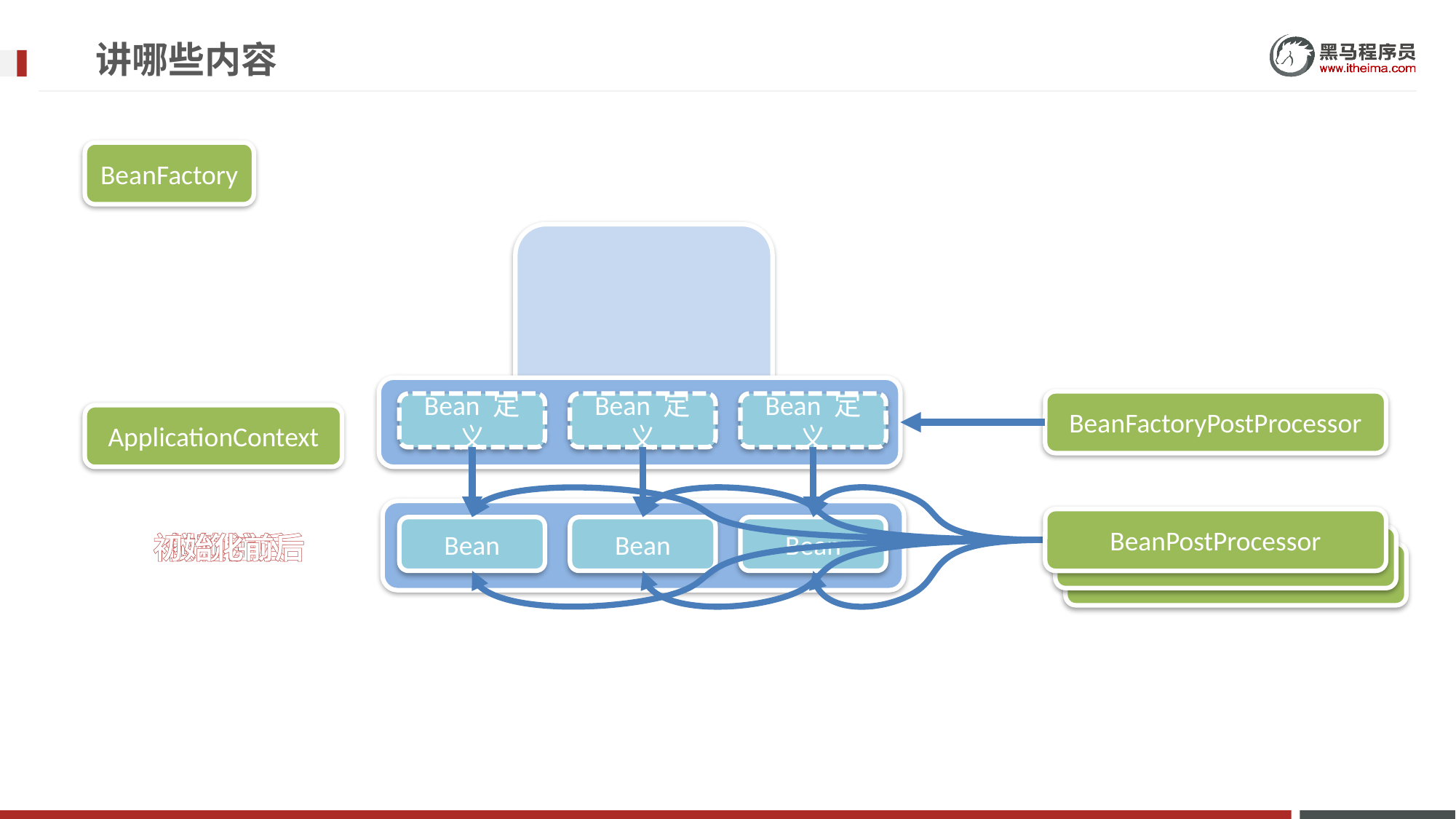

# 讲哪些内容
BeanFactory

BeanFactoryPostProcessor
Bean 定义
Bean 定义
Bean 定义
ApplicationContext

BeanPostProcessor
Bean
Bean
Bean
初始化前后
依赖注入
创建前后
BeanPostProcessor
BeanPostProcessor